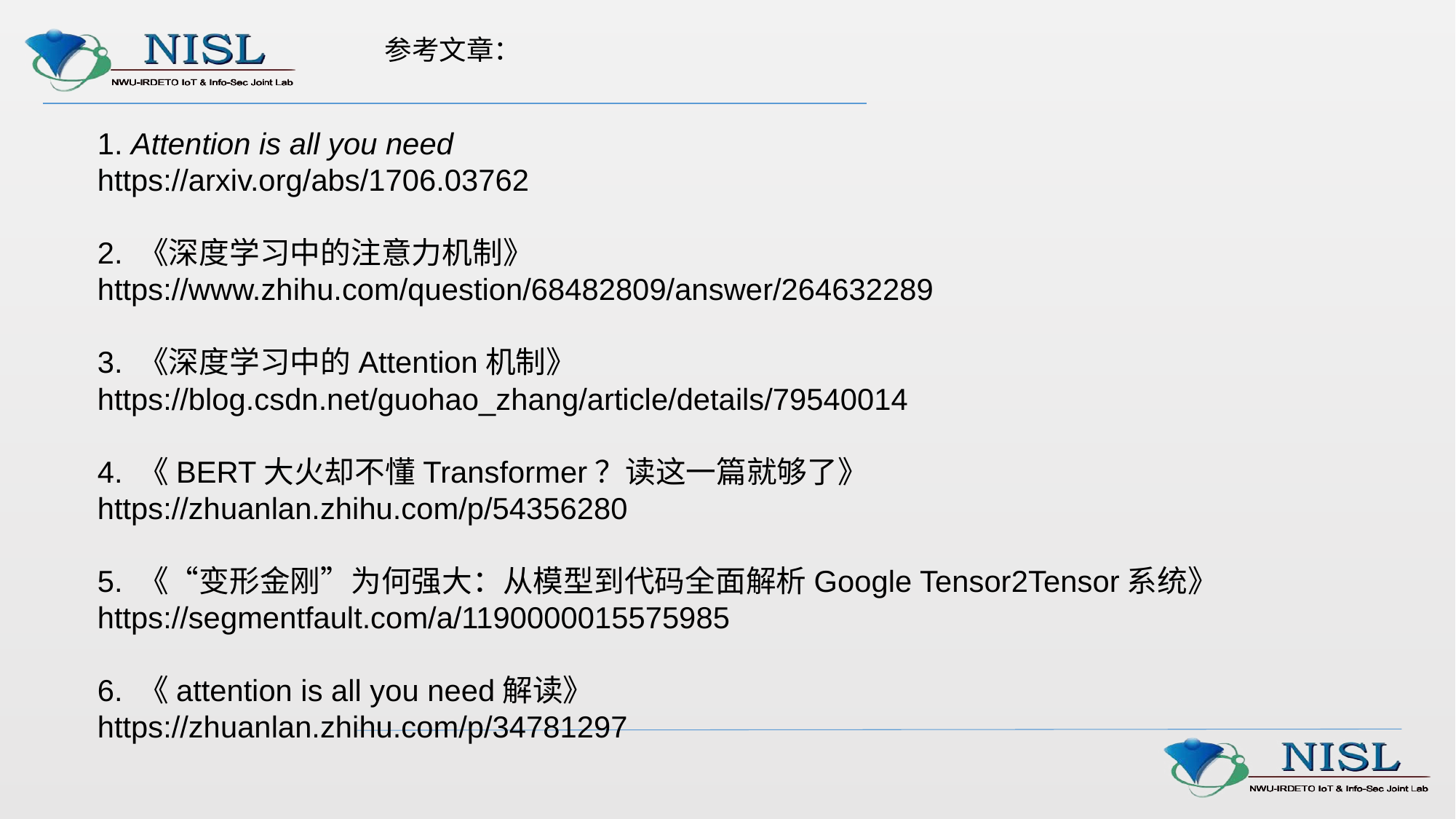

参考文章：
1. Attention is all you need
https://arxiv.org/abs/1706.03762

2. 《深度学习中的注意力机制》
https://www.zhihu.com/question/68482809/answer/264632289

3. 《深度学习中的Attention机制》
https://blog.csdn.net/guohao_zhang/article/details/79540014

4. 《BERT大火却不懂Transformer？读这一篇就够了》
https://zhuanlan.zhihu.com/p/54356280

5. 《“变形金刚”为何强大：从模型到代码全面解析Google Tensor2Tensor系统》
https://segmentfault.com/a/1190000015575985

6. 《attention is all you need解读》
https://zhuanlan.zhihu.com/p/34781297